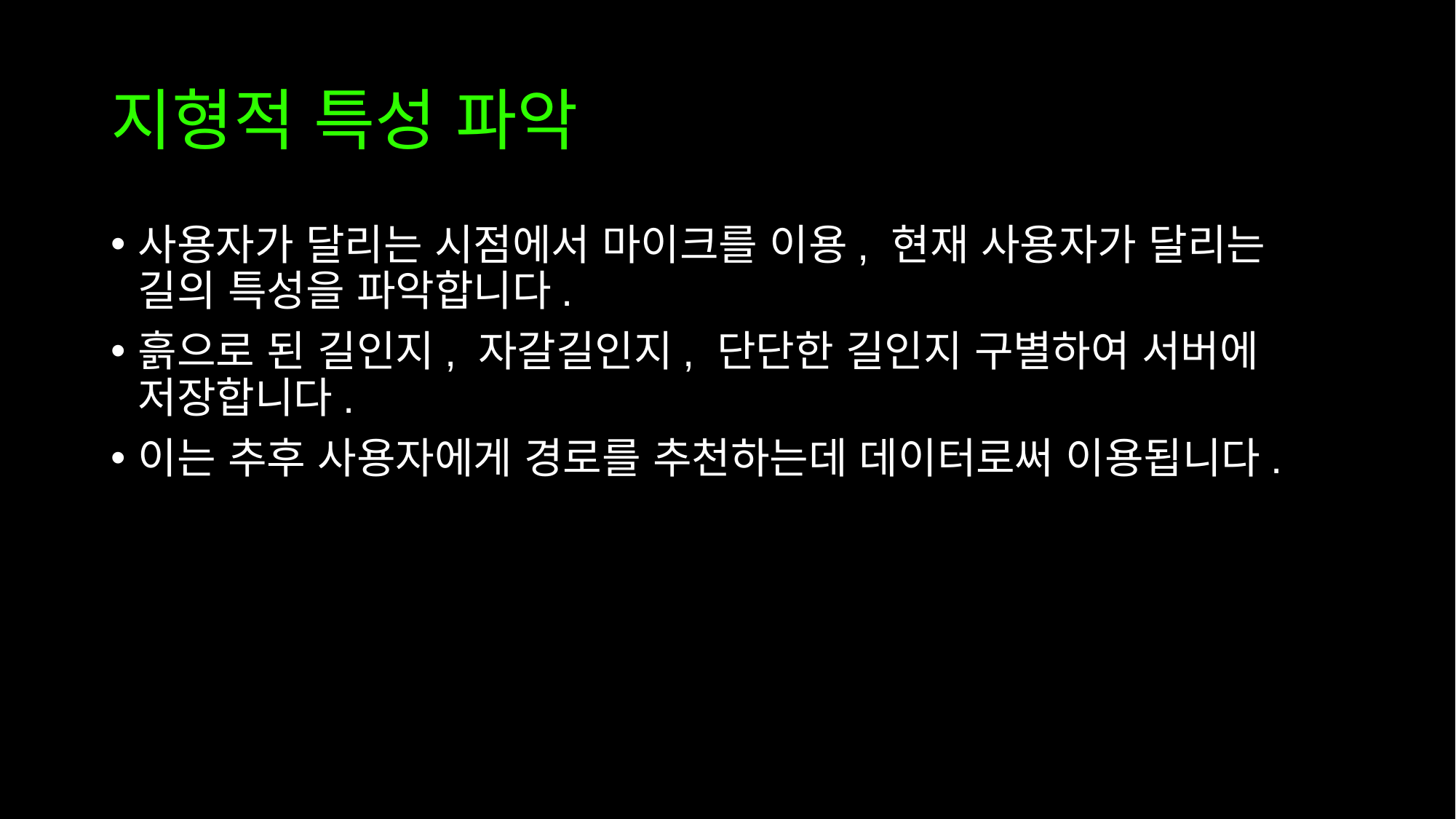

# 지형적 특성 파악
사용자가 달리는 시점에서 마이크를 이용, 현재 사용자가 달리는 길의 특성을 파악합니다.
흙으로 된 길인지, 자갈길인지, 단단한 길인지 구별하여 서버에 저장합니다.
이는 추후 사용자에게 경로를 추천하는데 데이터로써 이용됩니다.